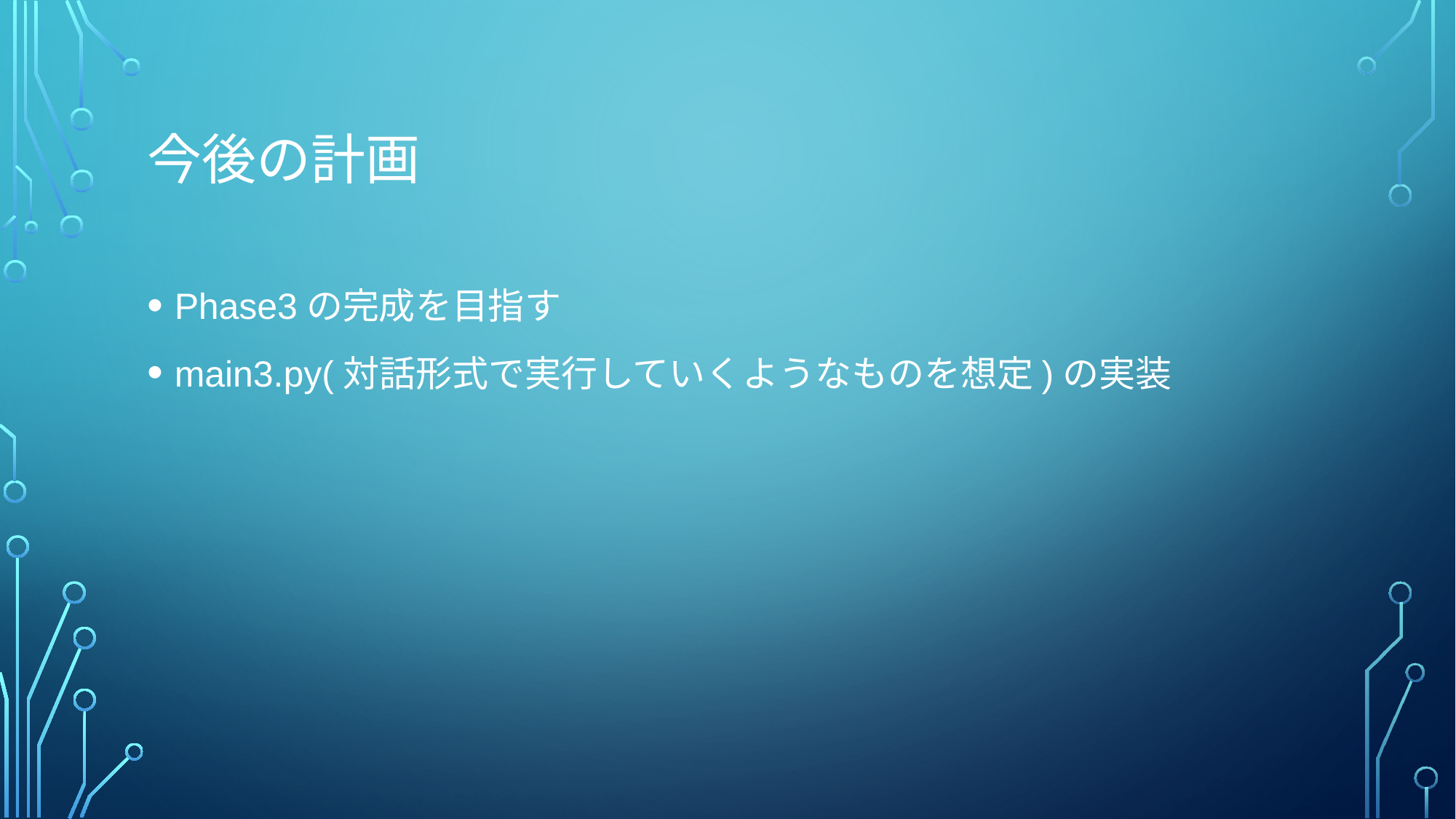

# 今後の計画
Phase3の完成を目指す
main3.py(対話形式で実行していくようなものを想定)の実装